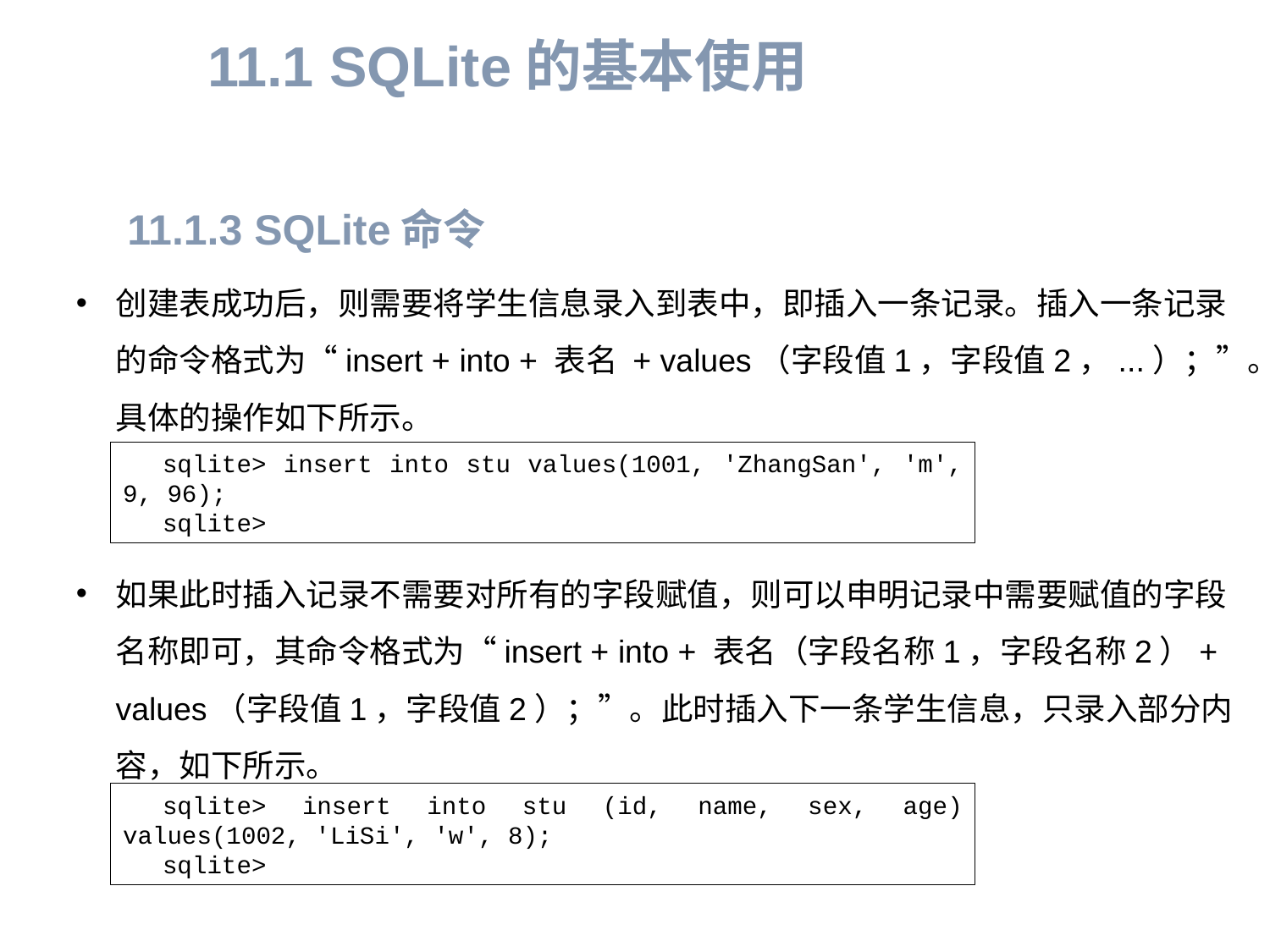

11.1 SQLite的基本使用
11.1.3 SQLite命令
创建表成功后，则需要将学生信息录入到表中，即插入一条记录。插入一条记录的命令格式为“insert + into + 表名 + values（字段值1，字段值2，...）；”。具体的操作如下所示。
sqlite> insert into stu values(1001, 'ZhangSan', 'm', 9, 96);
sqlite>
如果此时插入记录不需要对所有的字段赋值，则可以申明记录中需要赋值的字段名称即可，其命令格式为“insert + into + 表名（字段名称1，字段名称2）+ values（字段值1，字段值2）；”。此时插入下一条学生信息，只录入部分内容，如下所示。
sqlite> insert into stu (id, name, sex, age) values(1002, 'LiSi', 'w', 8);
sqlite>